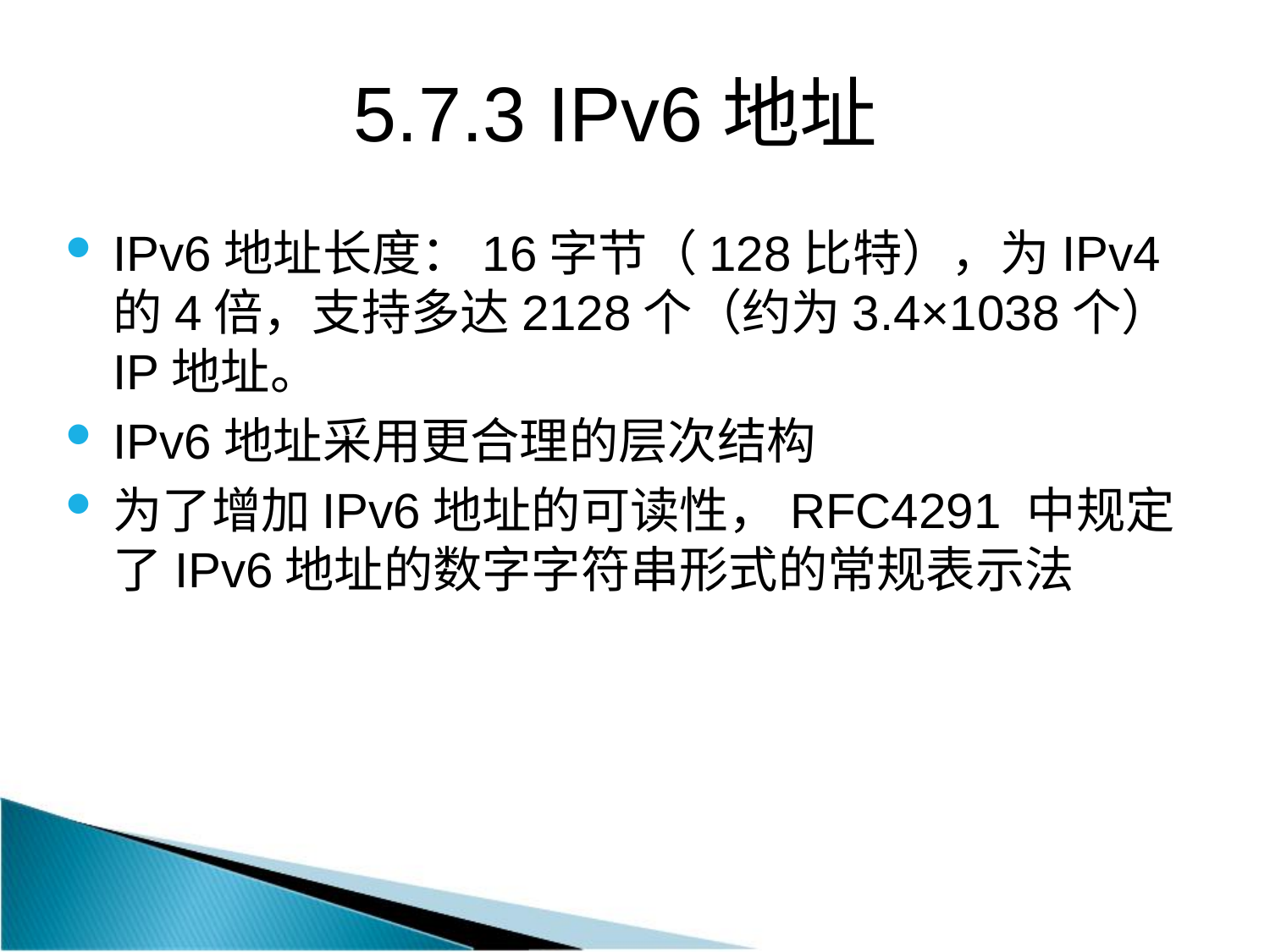

# 5.7.3 IPv6地址
IPv6地址长度：16字节（128比特），为IPv4的4倍，支持多达2128个（约为3.4×1038个）IP地址。
IPv6地址采用更合理的层次结构
为了增加IPv6地址的可读性，RFC4291 中规定了IPv6地址的数字字符串形式的常规表示法